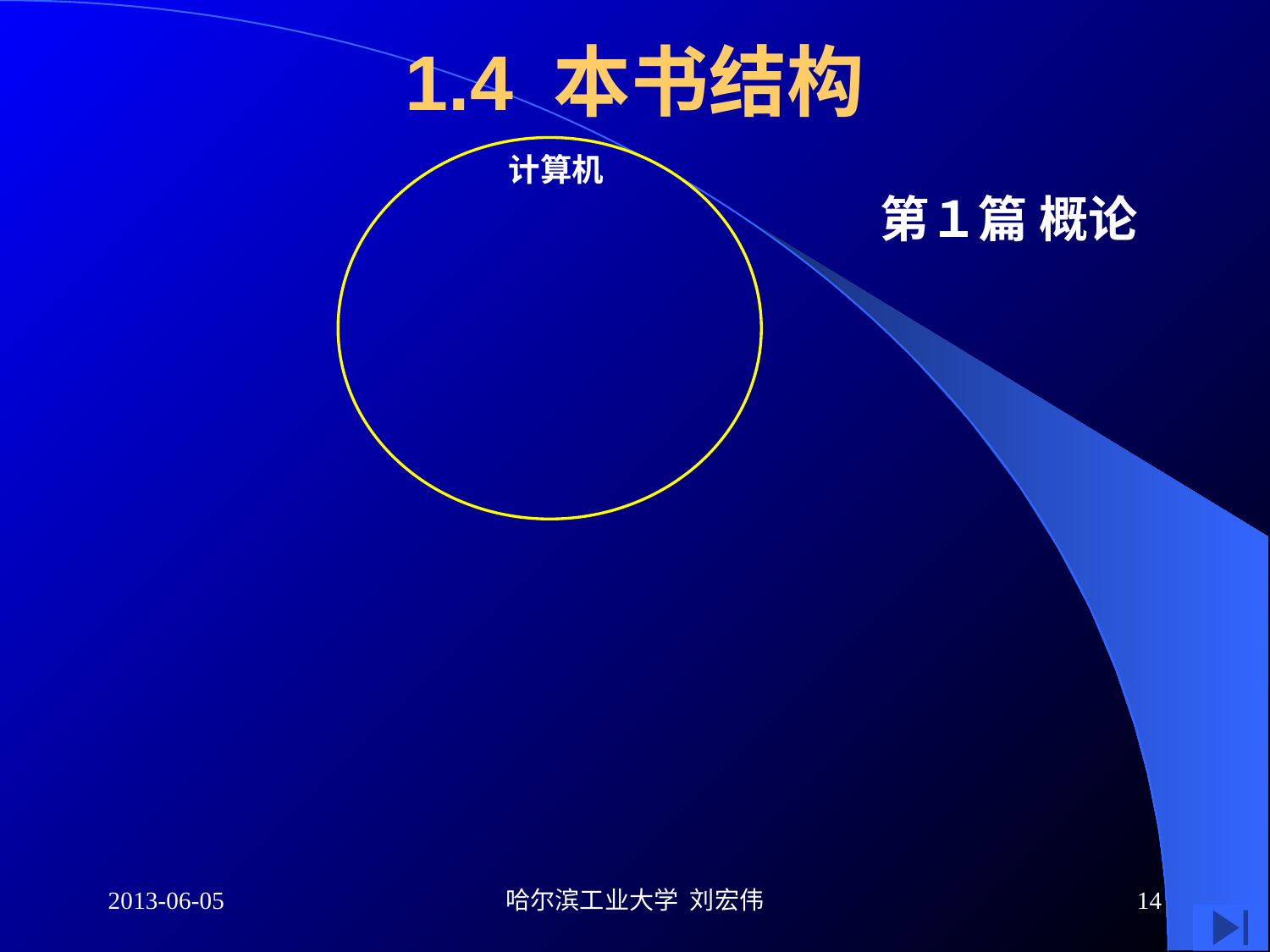

# 1.4 本书结构

计算机

第１篇 概论

2013-06-05
哈尔滨工业大学  刘宏伟
14